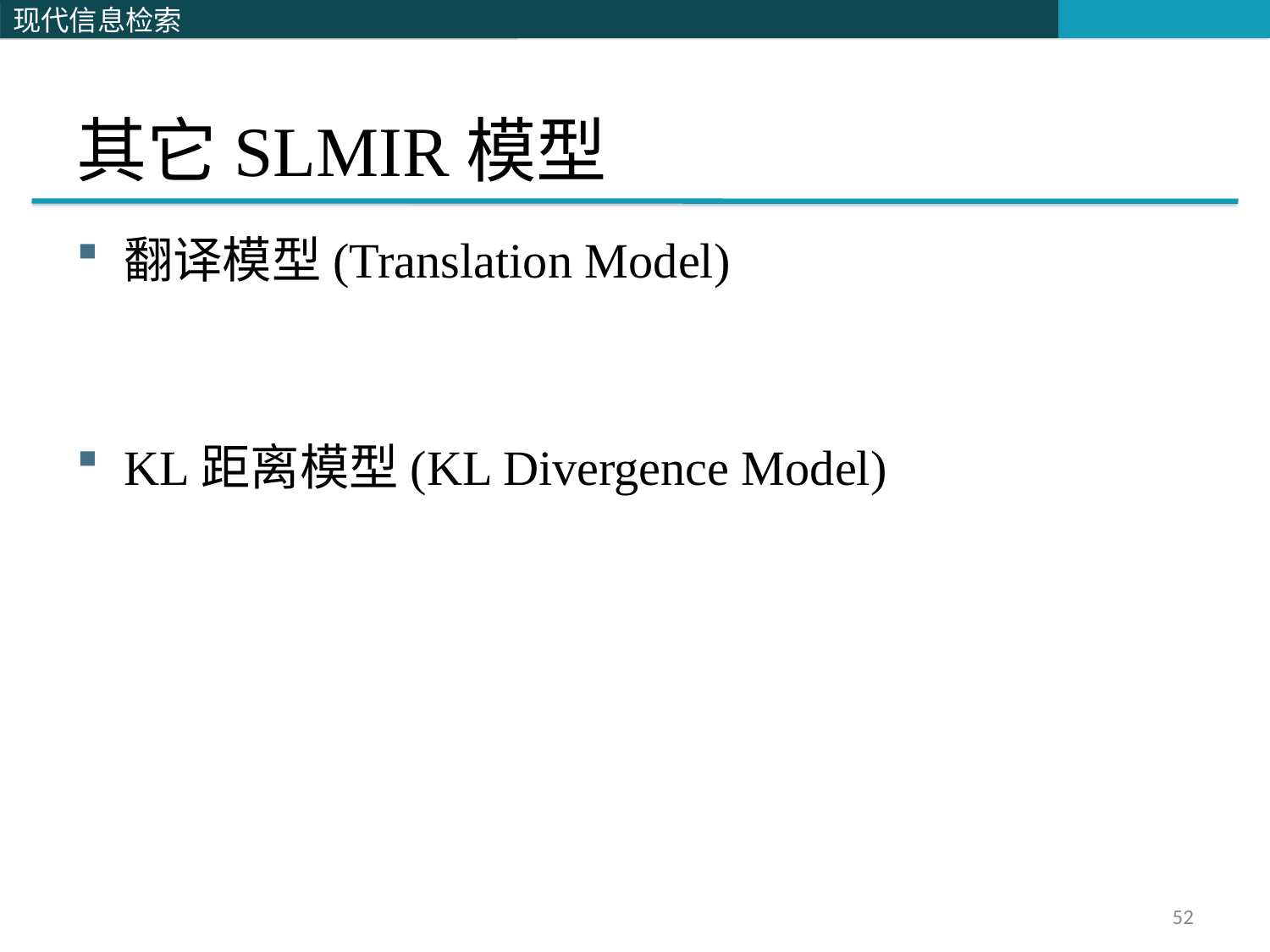

# 其它SLMIR模型
翻译模型(Translation Model)

KL距离模型(KL Divergence Model)

52